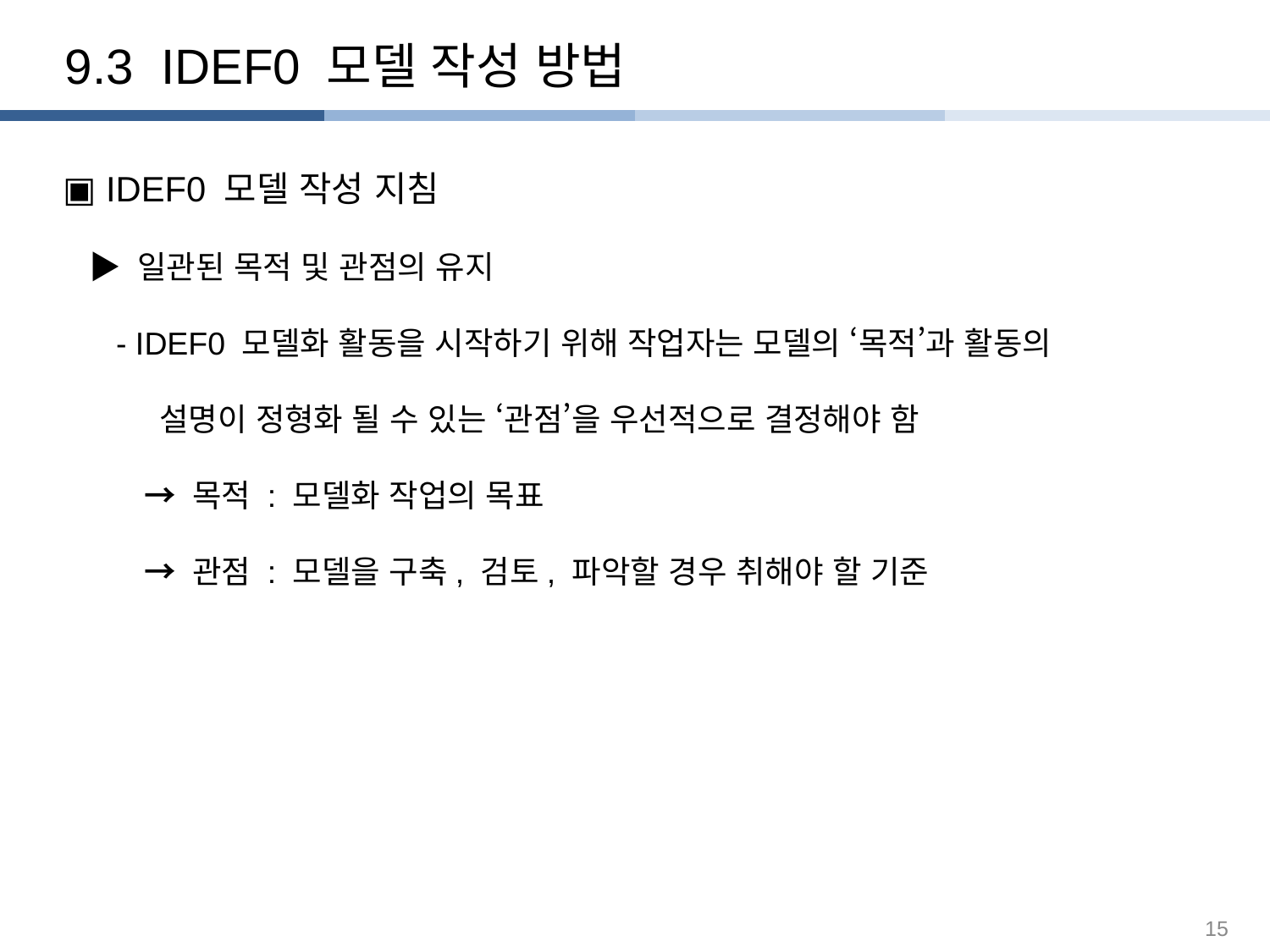

9.3  IDEF0 모델 작성 방법
▣ IDEF0 모델 작성 지침
   ▶ 일관된 목적 및 관점의 유지
      - IDEF0 모델화 활동을 시작하기 위해 작업자는 모델의 ‘목적’과 활동의
          설명이 정형화 될 수 있는 ‘관점’을 우선적으로 결정해야 함
     → 목적 : 모델화 작업의 목표
     → 관점 : 모델을 구축, 검토, 파악할 경우 취해야 할 기준
15